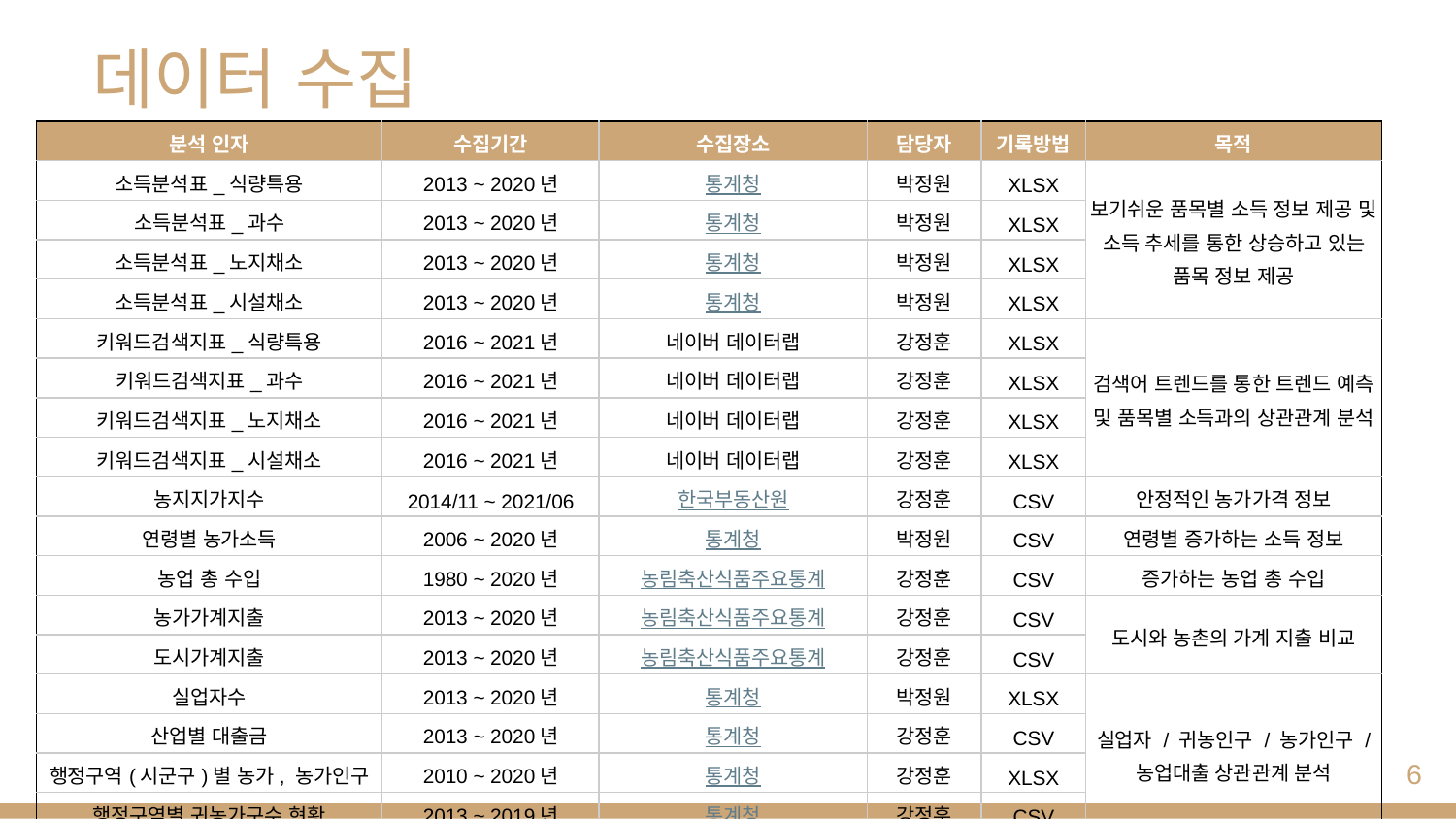

# 데이터 수집
| 분석 인자 | 수집기간 | 수집장소 | 담당자 | 기록방법 | 목적 |
| --- | --- | --- | --- | --- | --- |
| 소득분석표\_식량특용 | 2013 ~ 2020년 | 통계청 | 박정원 | XLSX | 보기쉬운 품목별 소득 정보 제공 및 소득 추세를 통한 상승하고 있는 품목 정보 제공 |
| 소득분석표\_과수 | 2013 ~ 2020년 | 통계청 | 박정원 | XLSX |  |
| 소득분석표\_노지채소 | 2013 ~ 2020년 | 통계청 | 박정원 | XLSX |  |
| 소득분석표\_시설채소 | 2013 ~ 2020년 | 통계청 | 박정원 | XLSX |  |
| 키워드검색지표\_식량특용 | 2016 ~ 2021년 | 네이버 데이터랩 | 강정훈 | XLSX | 검색어 트렌드를 통한 트렌드 예측 및 품목별 소득과의 상관관계 분석 |
| 키워드검색지표\_과수 | 2016 ~ 2021년 | 네이버 데이터랩 | 강정훈 | XLSX |  |
| 키워드검색지표\_노지채소 | 2016 ~ 2021년 | 네이버 데이터랩 | 강정훈 | XLSX |  |
| 키워드검색지표\_시설채소 | 2016 ~ 2021년 | 네이버 데이터랩 | 강정훈 | XLSX |  |
| 농지지가지수 | 2014/11 ~ 2021/06 | 한국부동산원 | 강정훈 | CSV | 안정적인 농가가격 정보 |
| 연령별 농가소득 | 2006 ~ 2020년 | 통계청 | 박정원 | CSV | 연령별 증가하는 소득 정보 |
| 농업 총 수입 | 1980 ~ 2020년 | 농림축산식품주요통계 | 강정훈 | CSV | 증가하는 농업 총 수입 |
| 농가가계지출 | 2013 ~ 2020년 | 농림축산식품주요통계 | 강정훈 | CSV | 도시와 농촌의 가계 지출 비교 |
| 도시가계지출 | 2013 ~ 2020년 | 농림축산식품주요통계 | 강정훈 | CSV |  |
| 실업자수 | 2013 ~ 2020년 | 통계청 | 박정원 | XLSX | 실업자 / 귀농인구 / 농가인구 / 농업대출 상관관계 분석 |
| 산업별 대출금 | 2013 ~ 2020년 | 통계청 | 강정훈 | CSV |  |
| 행정구역(시군구)별 농가, 농가인구 | 2010 ~ 2020년 | 통계청 | 강정훈 | XLSX |  |
| 행정구역별 귀농가구수 현황 | 2013 ~ 2019년 | 통계청 | 강정훈 | CSV |  |
| 농업종합자금 (대출결정기준) | 2014 ~ 2020년 | 농림축산식품주요통계 | 강정훈 | XLSX | 증가하는 정부지원금 정보 |
6